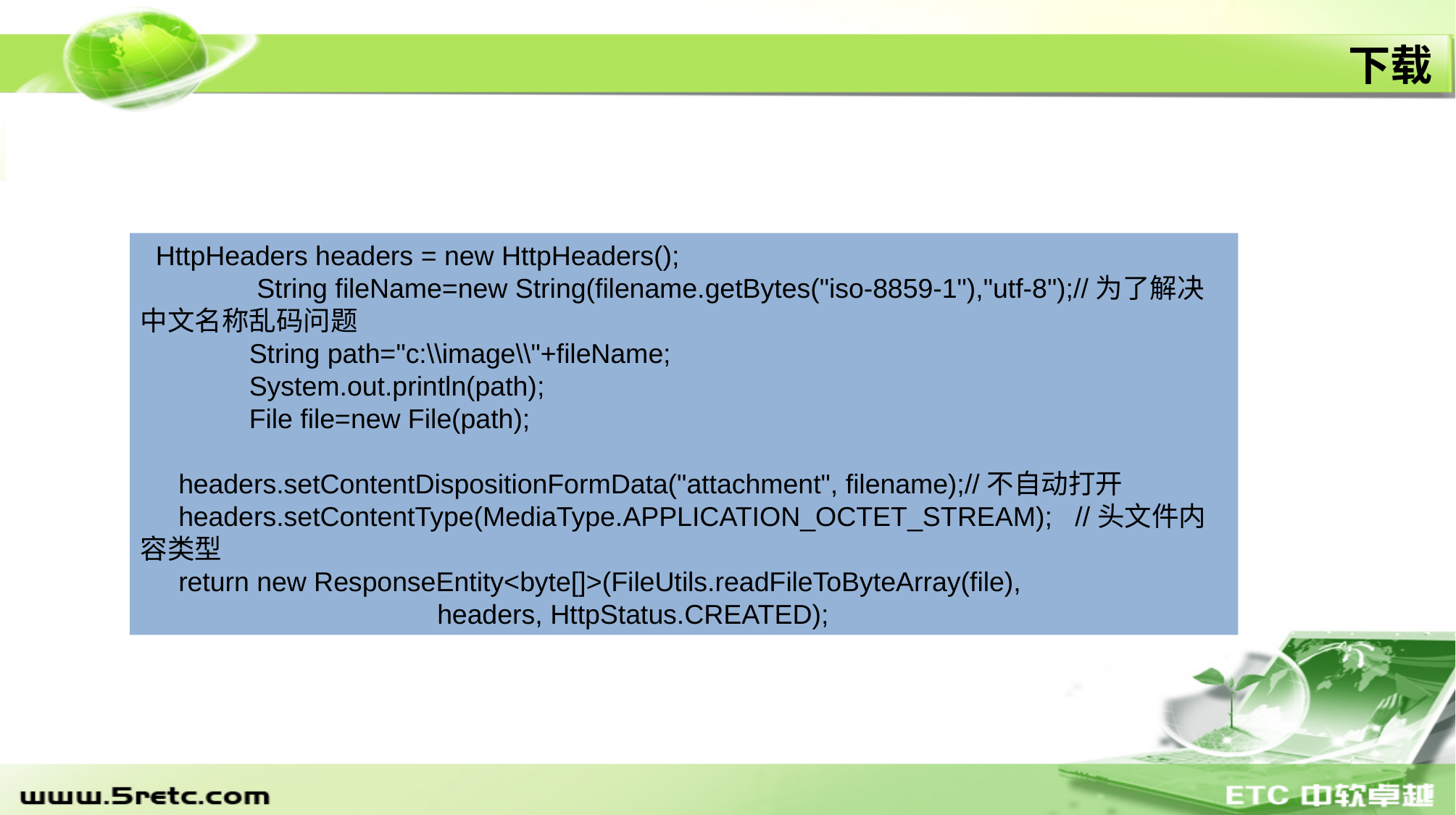

# 下载
  HttpHeaders headers = new HttpHeaders();
	 String fileName=new String(filename.getBytes("iso-8859-1"),"utf-8");//为了解决中文名称乱码问题
	String path="c:\\image\\"+fileName;
	System.out.println(path);
	File file=new File(path);

     headers.setContentDispositionFormData("attachment", filename);//不自动打开
     headers.setContentType(MediaType.APPLICATION_OCTET_STREAM);   //头文件内容类型
     return new ResponseEntity<byte[]>(FileUtils.readFileToByteArray(file),
                                       headers, HttpStatus.CREATED);